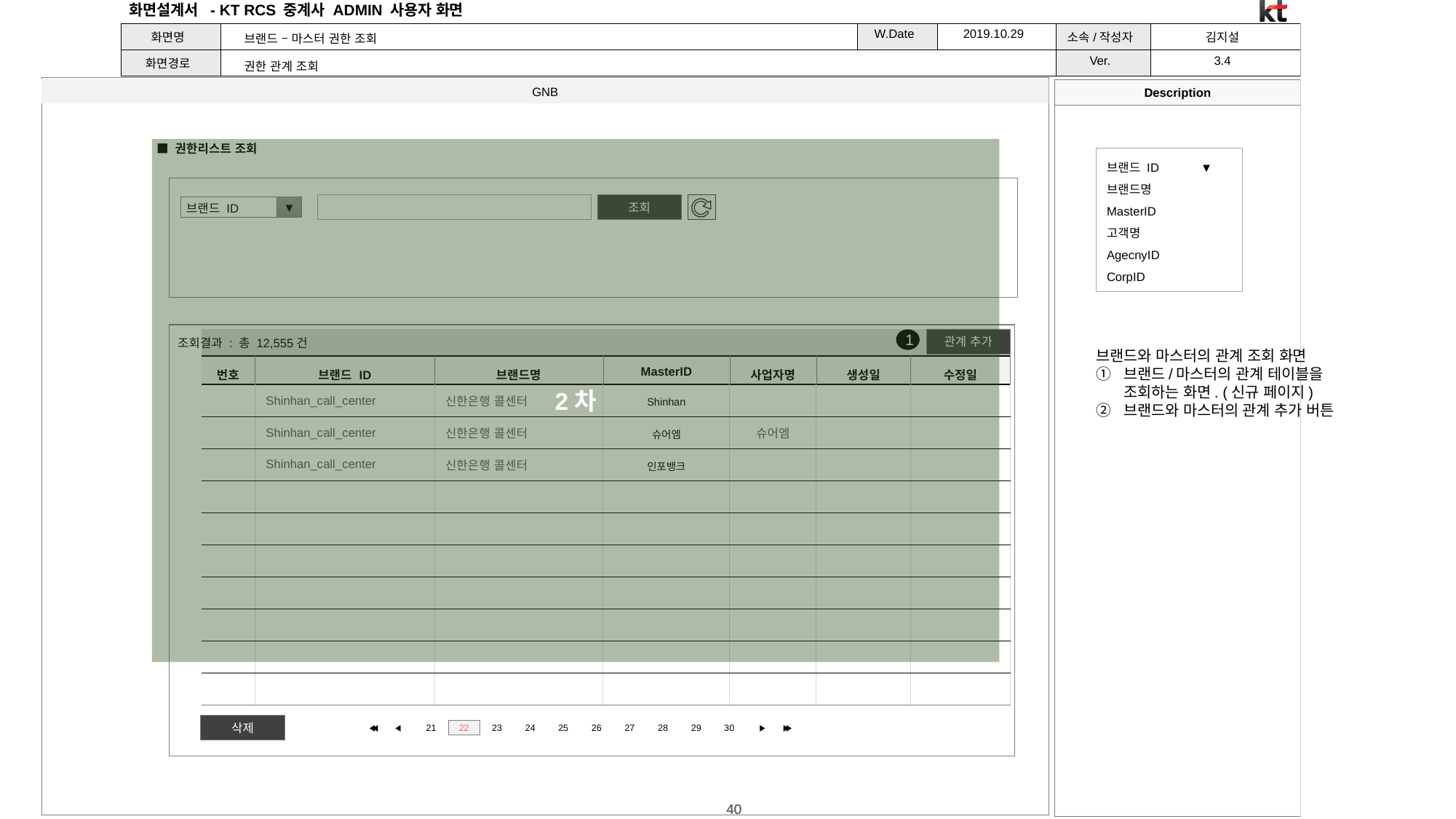

브랜드 – 마스터 권한 조회
권한 관계 조회
■ 권한리스트 조회
2차
브랜드 ID            ▼
브랜드명
MasterID
고객명
AgecnyID
CorpID

조회

브랜드 ID
▼

|  |  |  |  |  |  |  |
| --- | --- | --- | --- | --- | --- | --- |
| 번호 | 브랜드 ID | 브랜드명 | MasterID | 사업자명 | 생성일 | 수정일 |
|  | Shinhan\_call\_center | 신한은행 콜센터 | Shinhan |  |  |  |
|  | Shinhan\_call\_center | 신한은행 콜센터 | 슈어엠 | 슈어엠 |  |  |
|  | Shinhan\_call\_center | 신한은행 콜센터 | 인포뱅크 |  |  |  |
|  |  |  |  |  |  |  |
|  |  |  |  |  |  |  |
|  |  |  |  |  |  |  |
|  |  |  |  |  |  |  |
|  |  |  |  |  |  |  |
|  |  |  |  |  |  |  |
|  |  |  |  |  |  |  |
관계 추가
1
조회결과 : 총 12,555건
브랜드와 마스터의 관계 조회 화면
브랜드/마스터의 관계 테이블을 조회하는 화면. (신규 페이지)
브랜드와 마스터의 관계 추가 버튼
삭제
◀◀
◀
21
22
23
24
25
26
27
28
29
30
▶
▶▶